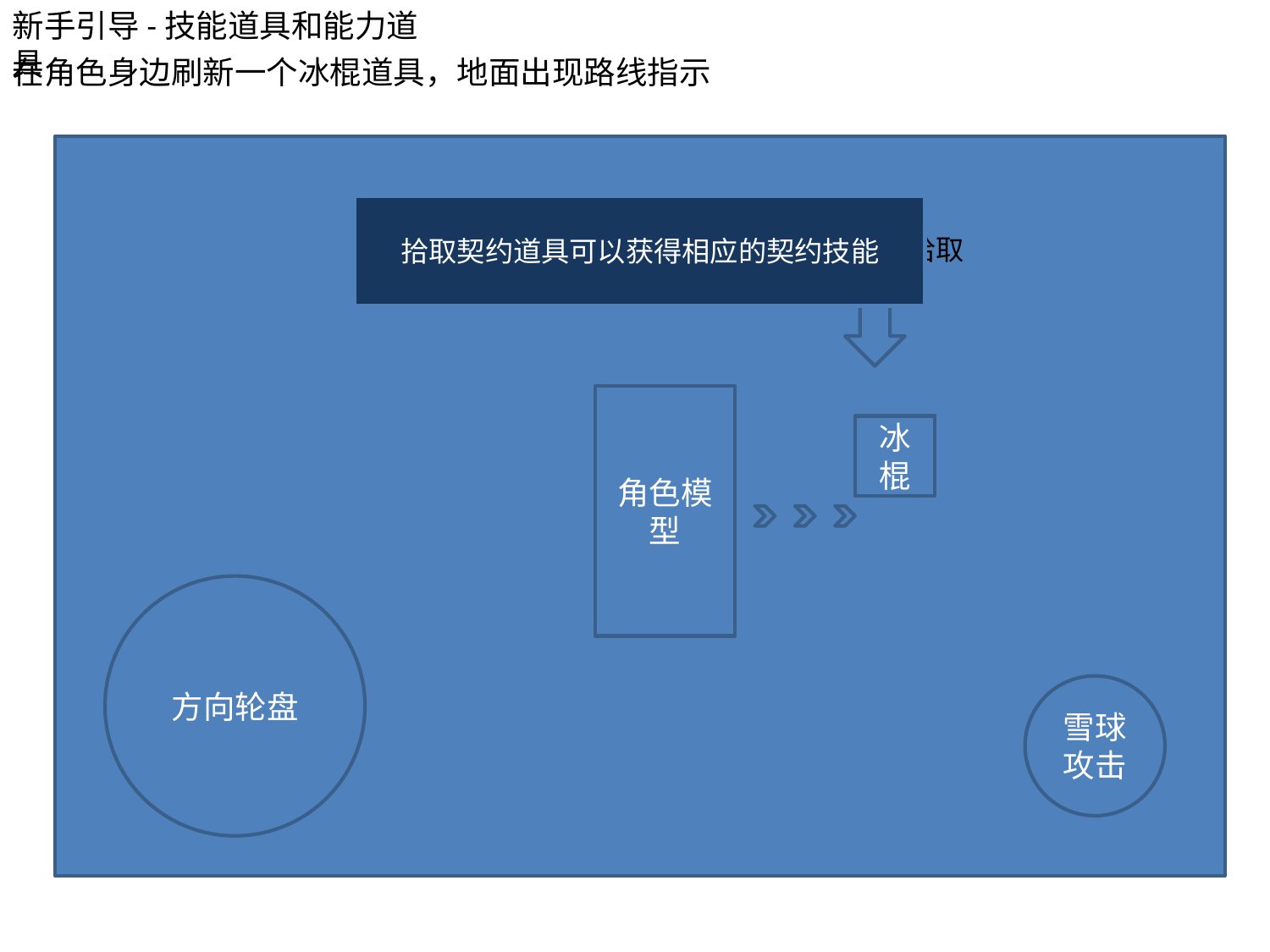

新手引导-技能道具和能力道具
在角色身边刷新一个冰棍道具，地面出现路线指示

拾取契约道具可以获得相应的契约技能
移动至此处拾取

角色模型
冰棍

方向轮盘
雪球攻击